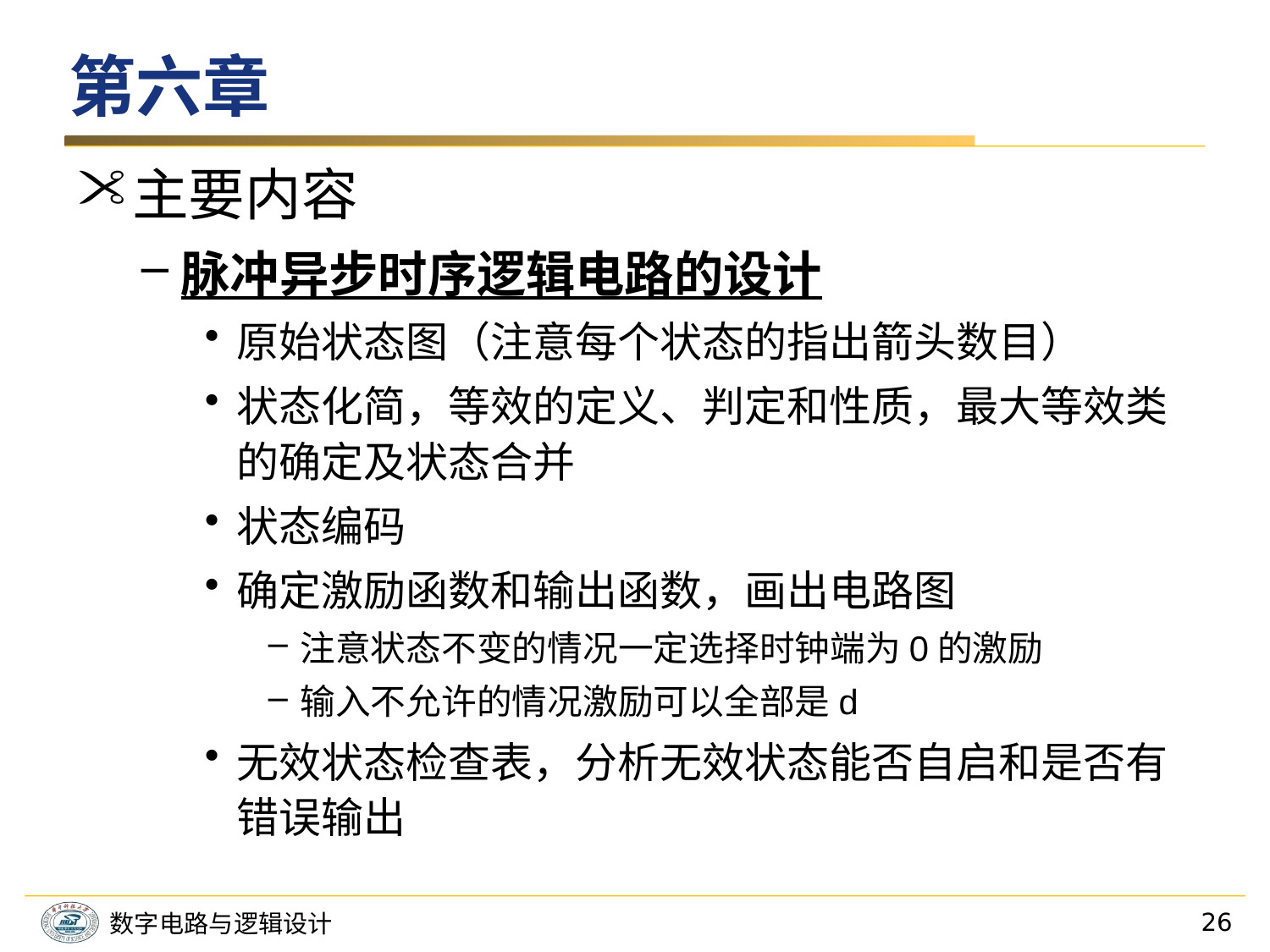

# 第六章
主要内容
脉冲异步时序逻辑电路的设计
原始状态图（注意每个状态的指出箭头数目）
状态化简，等效的定义、判定和性质，最大等效类的确定及状态合并
状态编码
确定激励函数和输出函数，画出电路图
注意状态不变的情况一定选择时钟端为0的激励
输入不允许的情况激励可以全部是d
无效状态检查表，分析无效状态能否自启和是否有错误输出
26
数字电路与逻辑设计